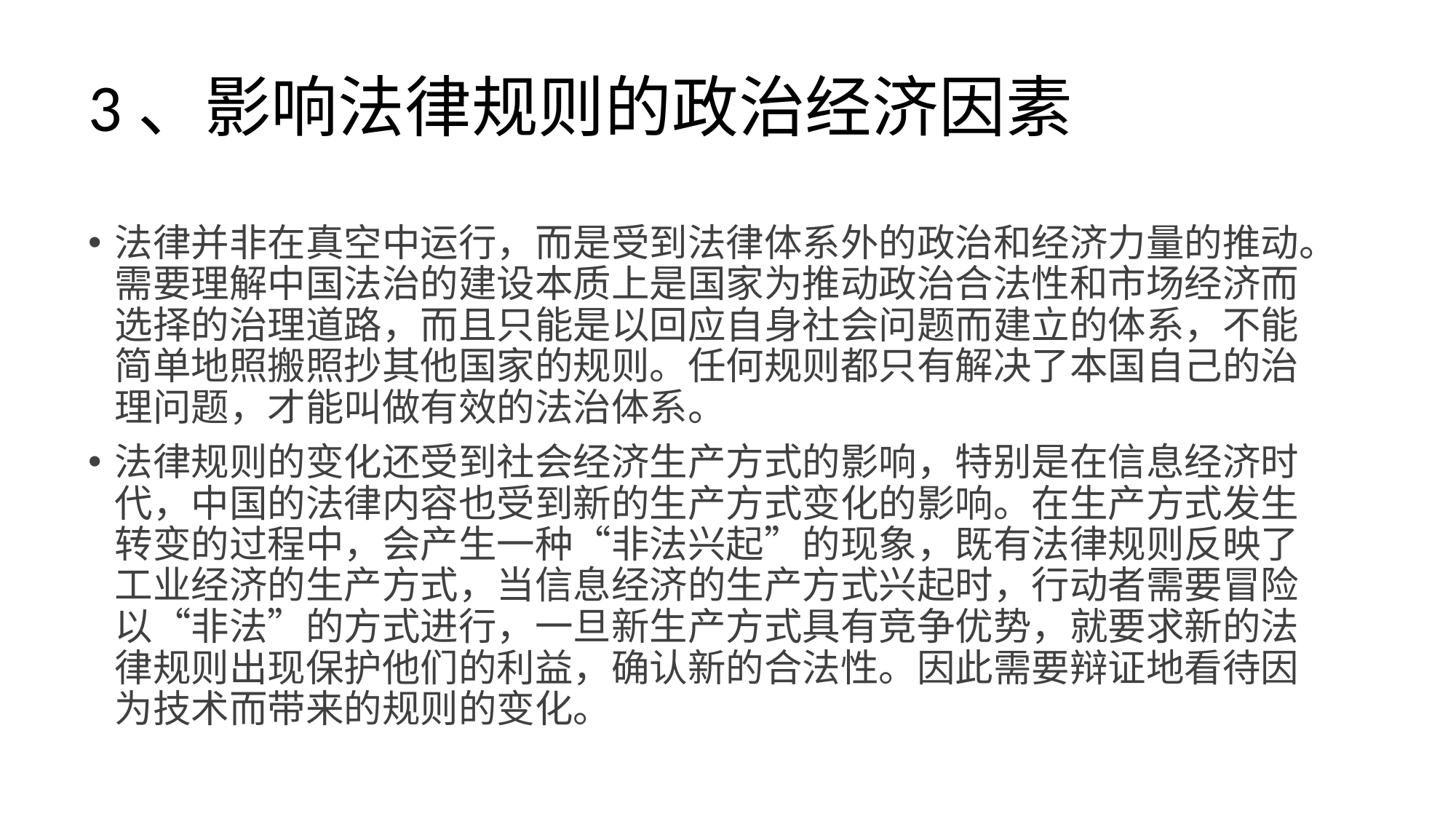

# 3、影响法律规则的政治经济因素
法律并非在真空中运行，而是受到法律体系外的政治和经济力量的推动。需要理解中国法治的建设本质上是国家为推动政治合法性和市场经济而选择的治理道路，而且只能是以回应自身社会问题而建立的体系，不能简单地照搬照抄其他国家的规则。任何规则都只有解决了本国自己的治理问题，才能叫做有效的法治体系。
法律规则的变化还受到社会经济生产方式的影响，特别是在信息经济时代，中国的法律内容也受到新的生产方式变化的影响。在生产方式发生转变的过程中，会产生一种“非法兴起”的现象，既有法律规则反映了工业经济的生产方式，当信息经济的生产方式兴起时，行动者需要冒险以“非法”的方式进行，一旦新生产方式具有竞争优势，就要求新的法律规则出现保护他们的利益，确认新的合法性。因此需要辩证地看待因为技术而带来的规则的变化。